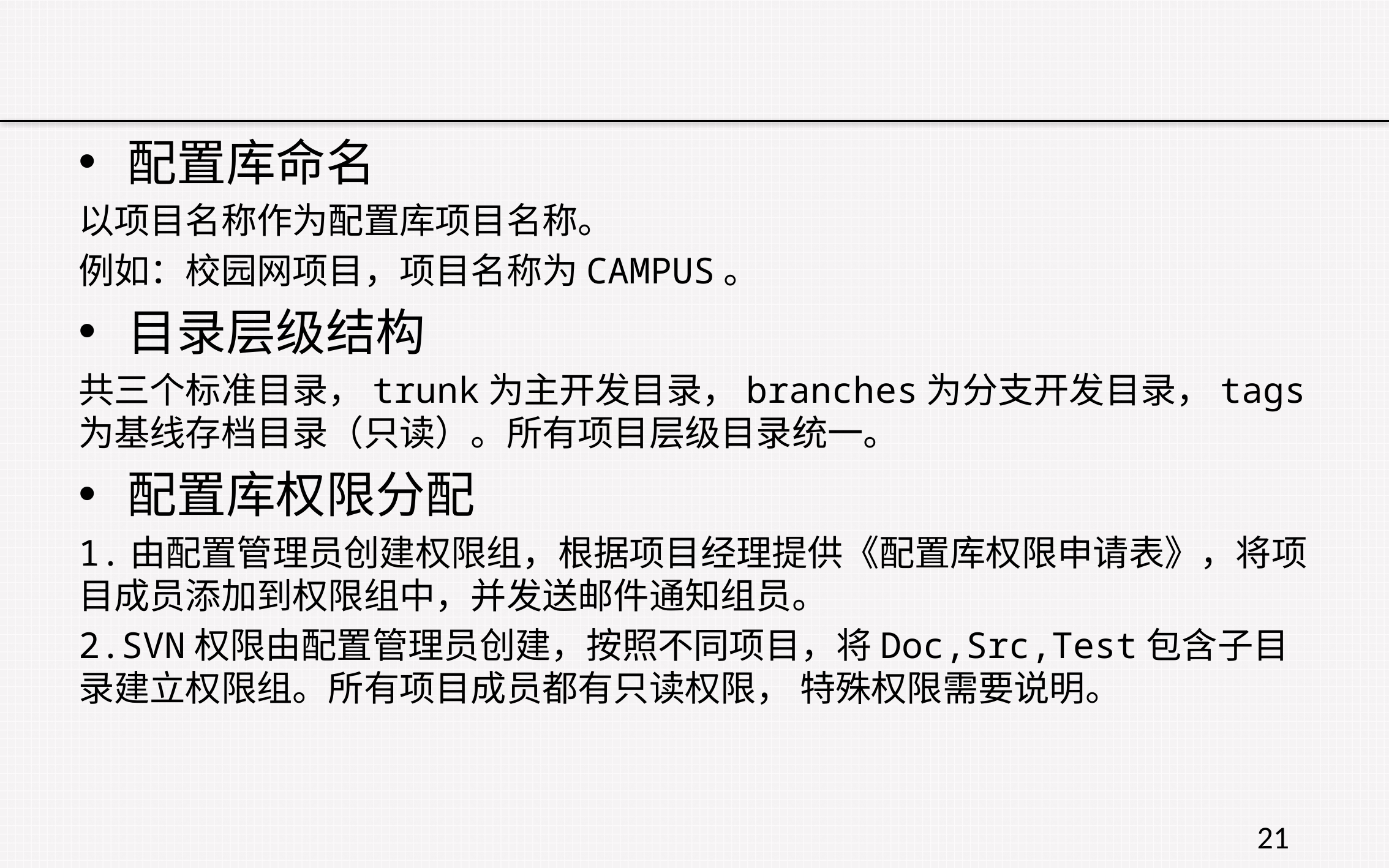

#
配置库命名
以项目名称作为配置库项目名称。
例如：校园网项目，项目名称为CAMPUS。
目录层级结构
共三个标准目录，trunk为主开发目录，branches为分支开发目录，tags为基线存档目录（只读）。所有项目层级目录统一。
配置库权限分配
1.由配置管理员创建权限组，根据项目经理提供《配置库权限申请表》，将项目成员添加到权限组中，并发送邮件通知组员。
2.SVN权限由配置管理员创建，按照不同项目，将Doc,Src,Test包含子目录建立权限组。所有项目成员都有只读权限， 特殊权限需要说明。

21